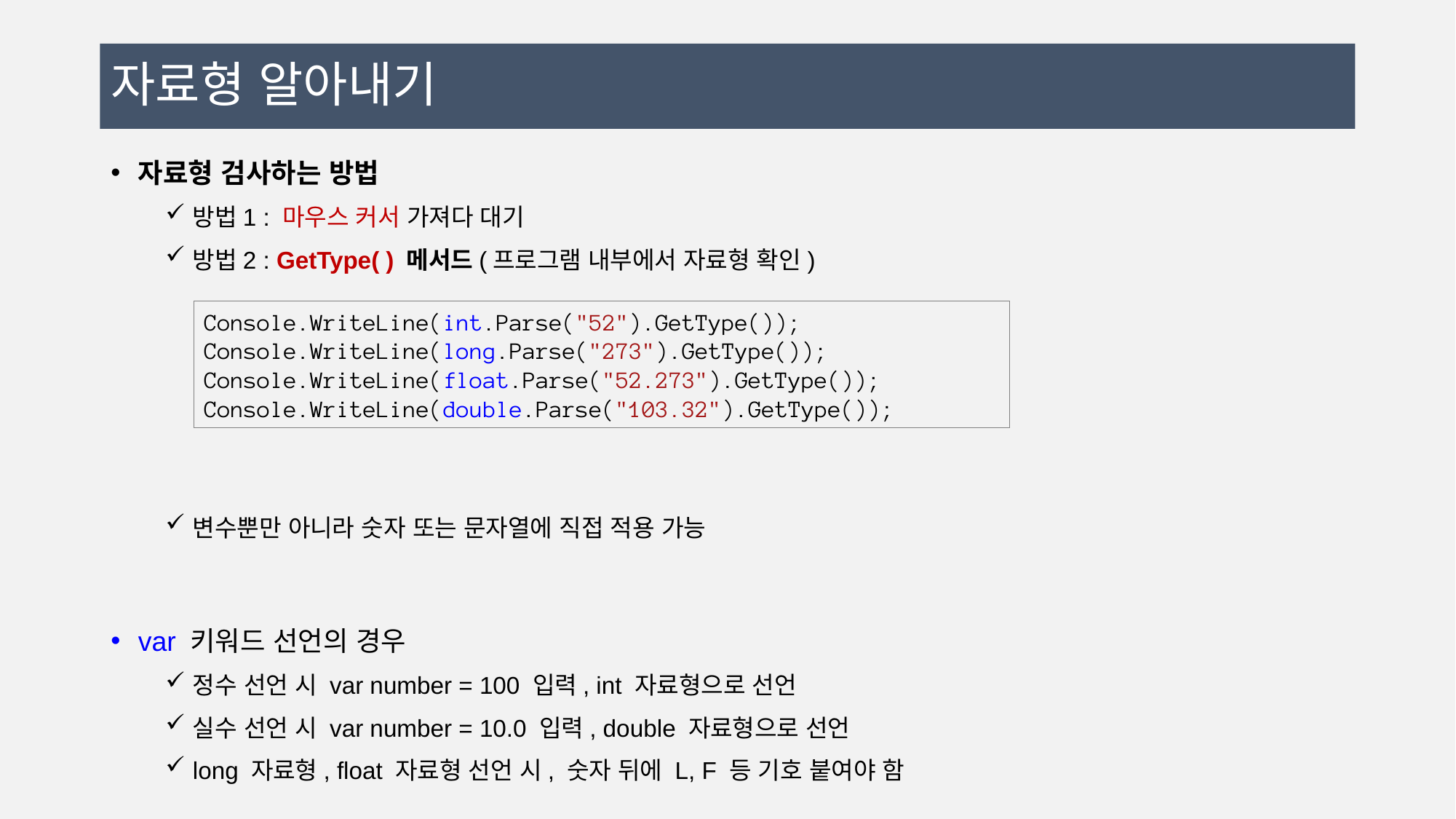

# 자료형 알아내기
자료형 검사하는 방법
방법1 : 마우스 커서 가져다 대기
방법2 : GetType( ) 메서드(프로그램 내부에서 자료형 확인)

변수뿐만 아니라 숫자 또는 문자열에 직접 적용 가능

var 키워드 선언의 경우
정수 선언 시 var number = 100 입력, int 자료형으로 선언
실수 선언 시 var number = 10.0 입력, double 자료형으로 선언
long 자료형, float 자료형 선언 시, 숫자 뒤에 L, F 등 기호 붙여야 함
Console.WriteLine(int.Parse("52").GetType());
Console.WriteLine(long.Parse("273").GetType());
Console.WriteLine(float.Parse("52.273").GetType());
Console.WriteLine(double.Parse("103.32").GetType());